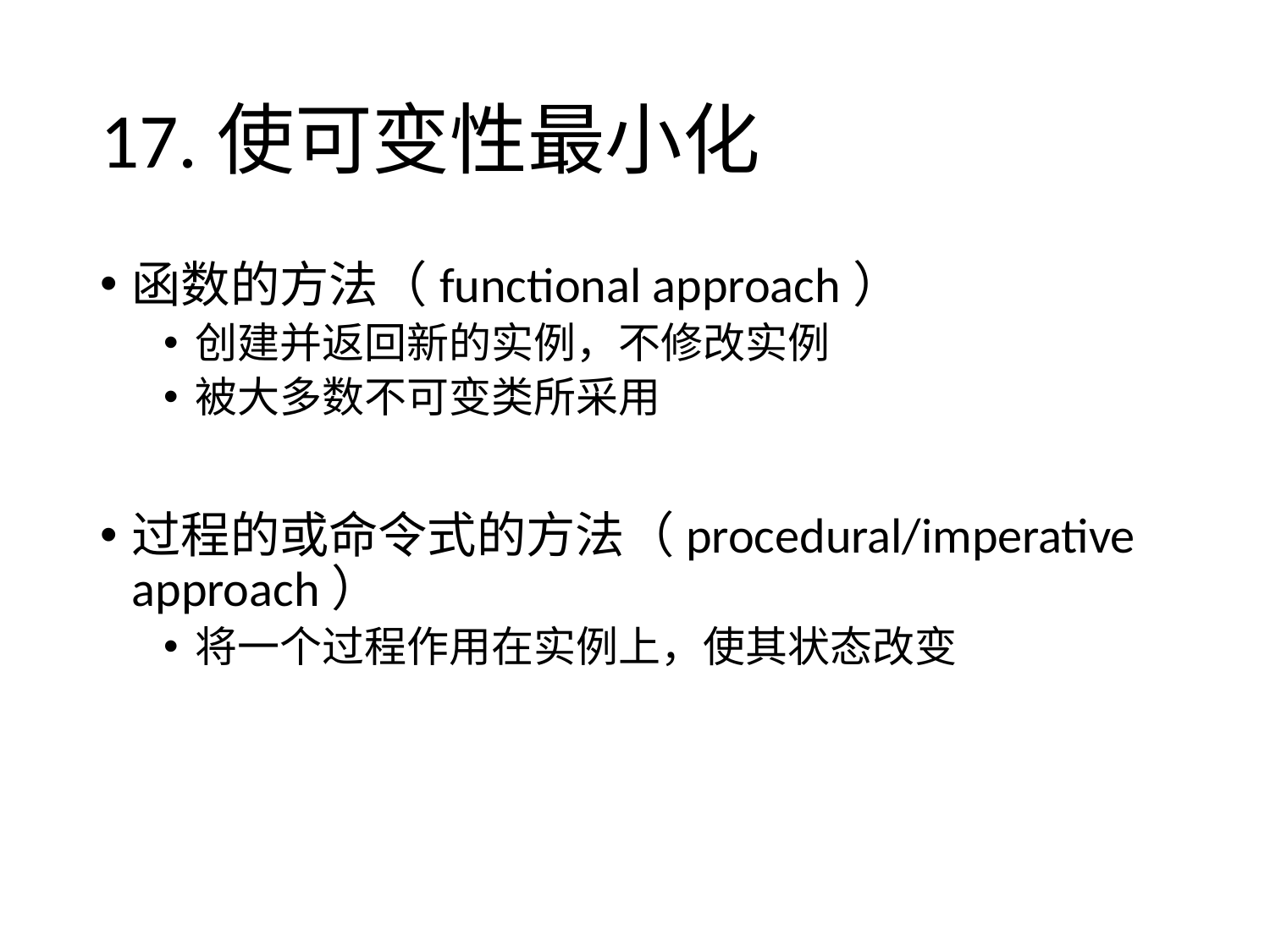

# 17.使可变性最小化
函数的方法（functional approach）
创建并返回新的实例，不修改实例
被大多数不可变类所采用

过程的或命令式的方法（procedural/imperative approach）
将一个过程作用在实例上，使其状态改变